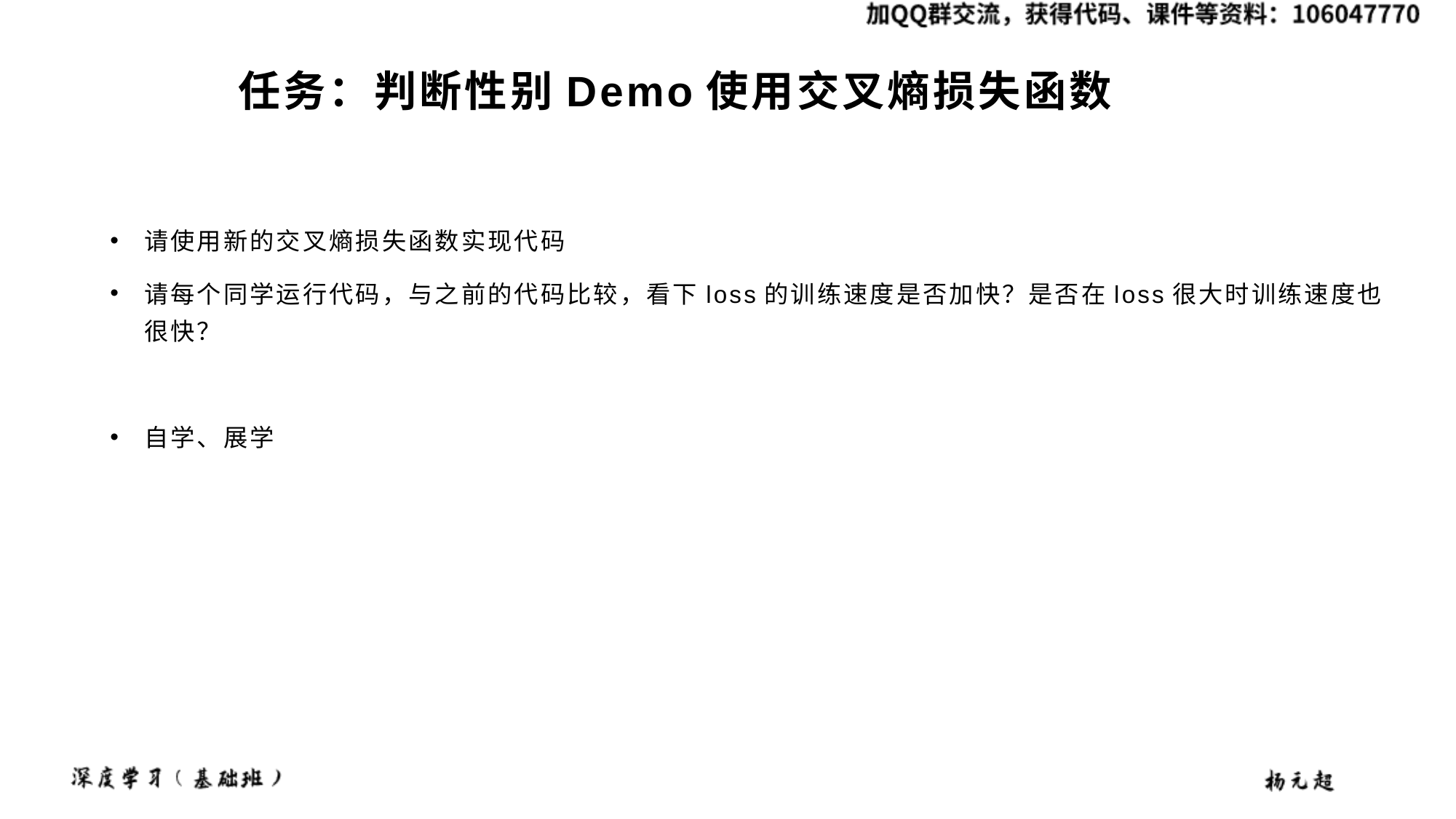

# 任务：判断性别Demo使用交叉熵损失函数
请使用新的交叉熵损失函数实现代码
请每个同学运行代码，与之前的代码比较，看下loss的训练速度是否加快？是否在loss很大时训练速度也很快？

自学、展学